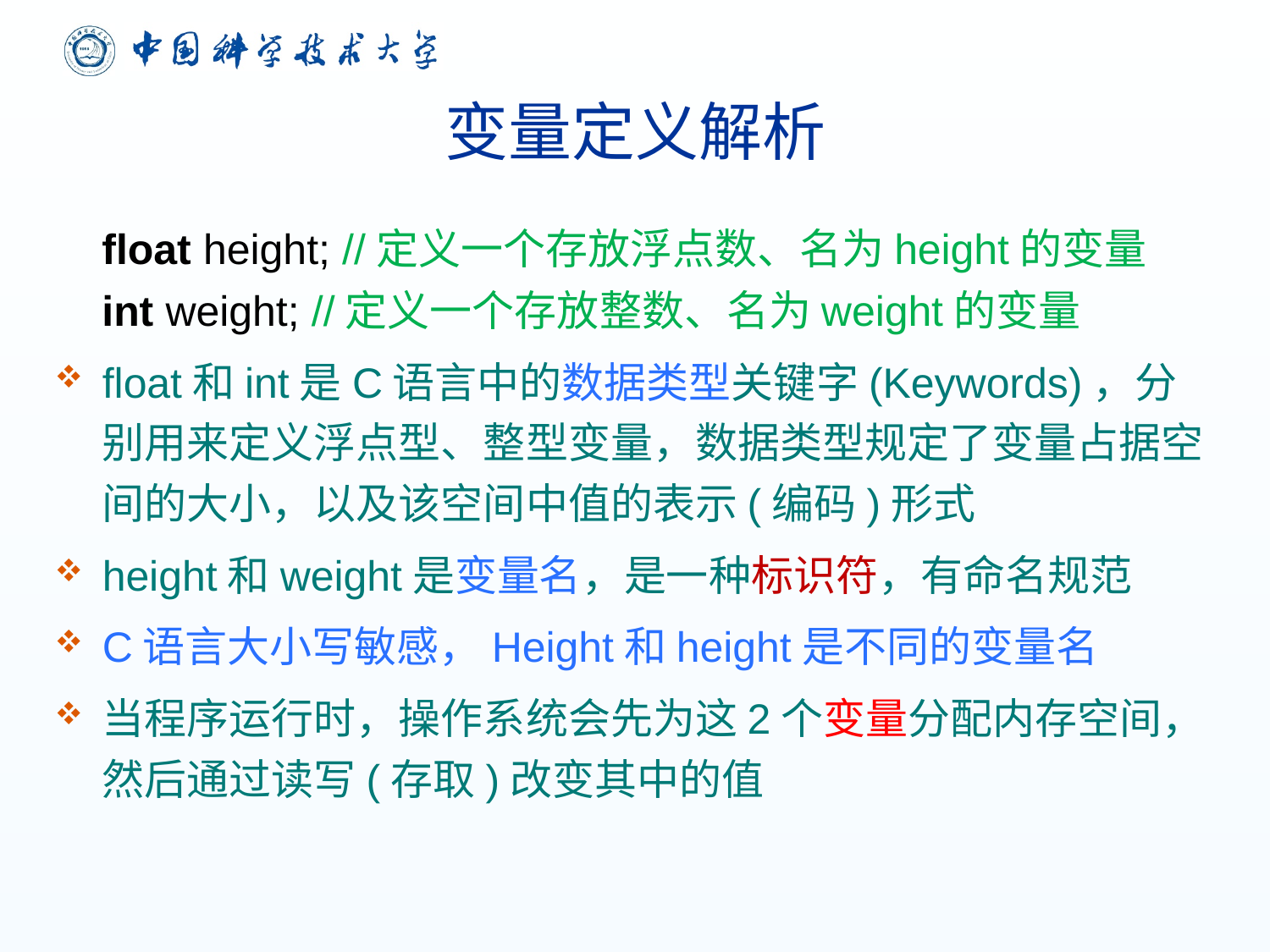

# 变量定义解析
    float height; //定义一个存放浮点数、名为height的变量
    int weight; //定义一个存放整数、名为weight的变量
float和int是C语言中的数据类型关键字(Keywords)，分别用来定义浮点型、整型变量，数据类型规定了变量占据空间的大小，以及该空间中值的表示(编码)形式
height和weight是变量名，是一种标识符，有命名规范
C语言大小写敏感，Height和height是不同的变量名
当程序运行时，操作系统会先为这2个变量分配内存空间，然后通过读写(存取)改变其中的值